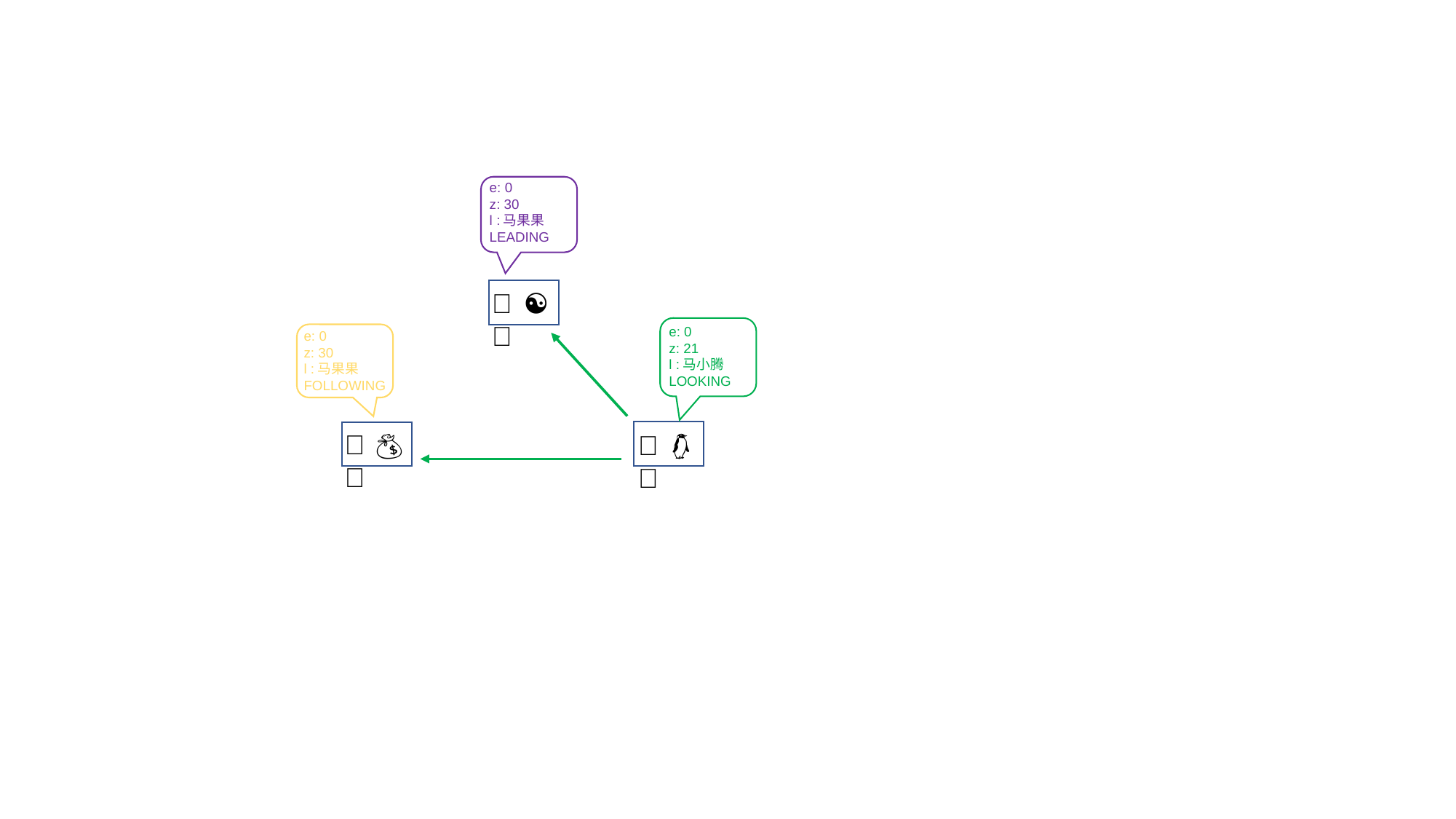

e: 0
z: 30
l :马果果
LEADING

🐎
☯️
e: 0
z: 21
l :马小腾
LOOKING

e: 0
z: 30
l :马果果
FOLLOWING

🐧

🐎
💰
🐎